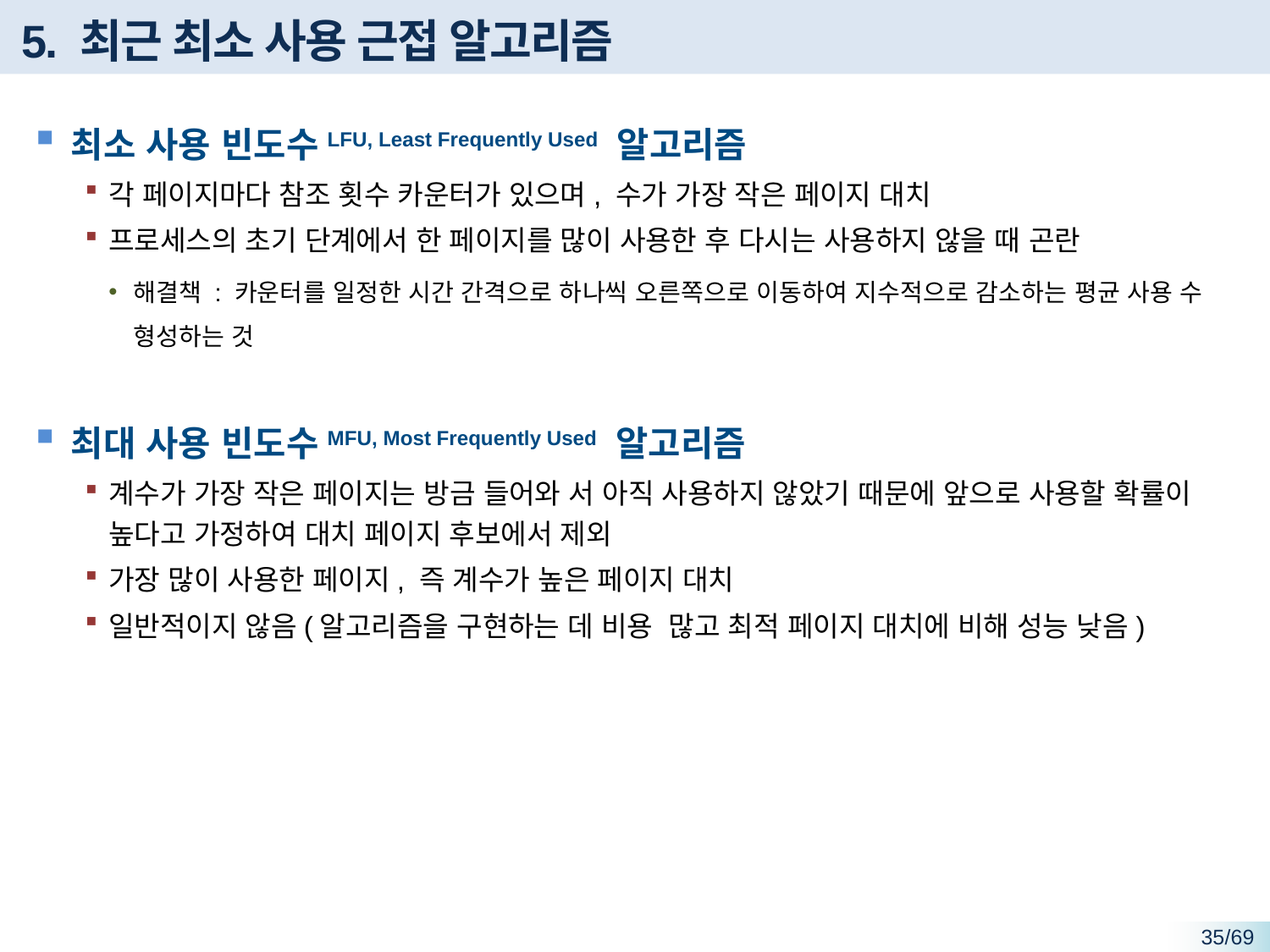

# 5. 최근 최소 사용 근접 알고리즘
최소 사용 빈도수LFU, Least Frequently Used 알고리즘
각 페이지마다 참조 횟수 카운터가 있으며, 수가 가장 작은 페이지 대치
프로세스의 초기 단계에서 한 페이지를 많이 사용한 후 다시는 사용하지 않을 때 곤란
해결책 : 카운터를 일정한 시간 간격으로 하나씩 오른쪽으로 이동하여 지수적으로 감소하는 평균 사용 수 형성하는 것

최대 사용 빈도수MFU, Most Frequently Used 알고리즘
계수가 가장 작은 페이지는 방금 들어와 서 아직 사용하지 않았기 때문에 앞으로 사용할 확률이 높다고 가정하여 대치 페이지 후보에서 제외
가장 많이 사용한 페이지, 즉 계수가 높은 페이지 대치
일반적이지 않음(알고리즘을 구현하는 데 비용  많고 최적 페이지 대치에 비해 성능 낮음)